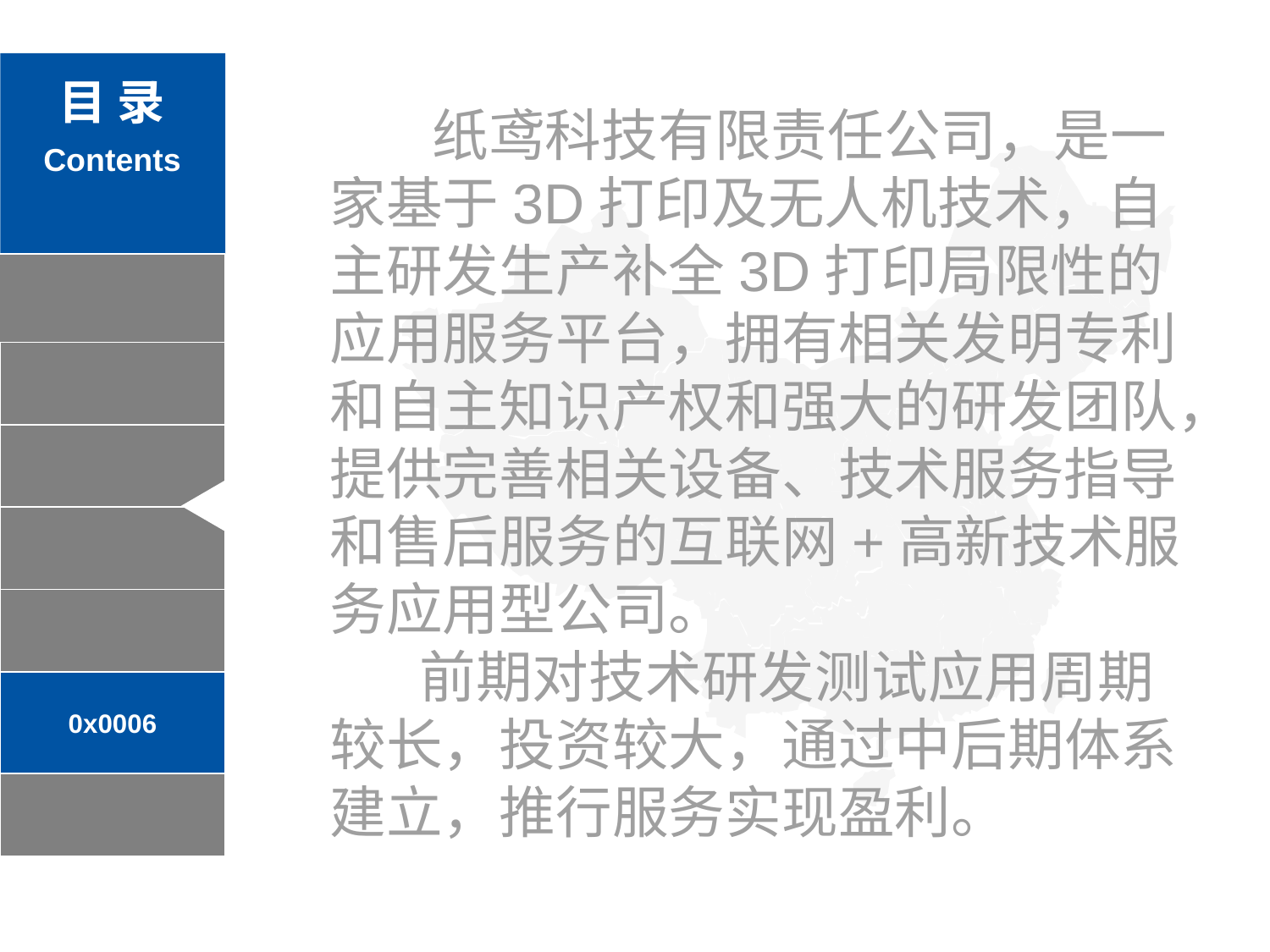

目 录
Contents

0x0006

       纸鸢科技有限责任公司，是一家基于3D打印及无人机技术，自主研发生产补全3D打印局限性的应用服务平台，拥有相关发明专利和自主知识产权和强大的研发团队，提供完善相关设备、技术服务指导和售后服务的互联网+高新技术服务应用型公司。
      前期对技术研发测试应用周期较长，投资较大，通过中后期体系建立，推行服务实现盈利。